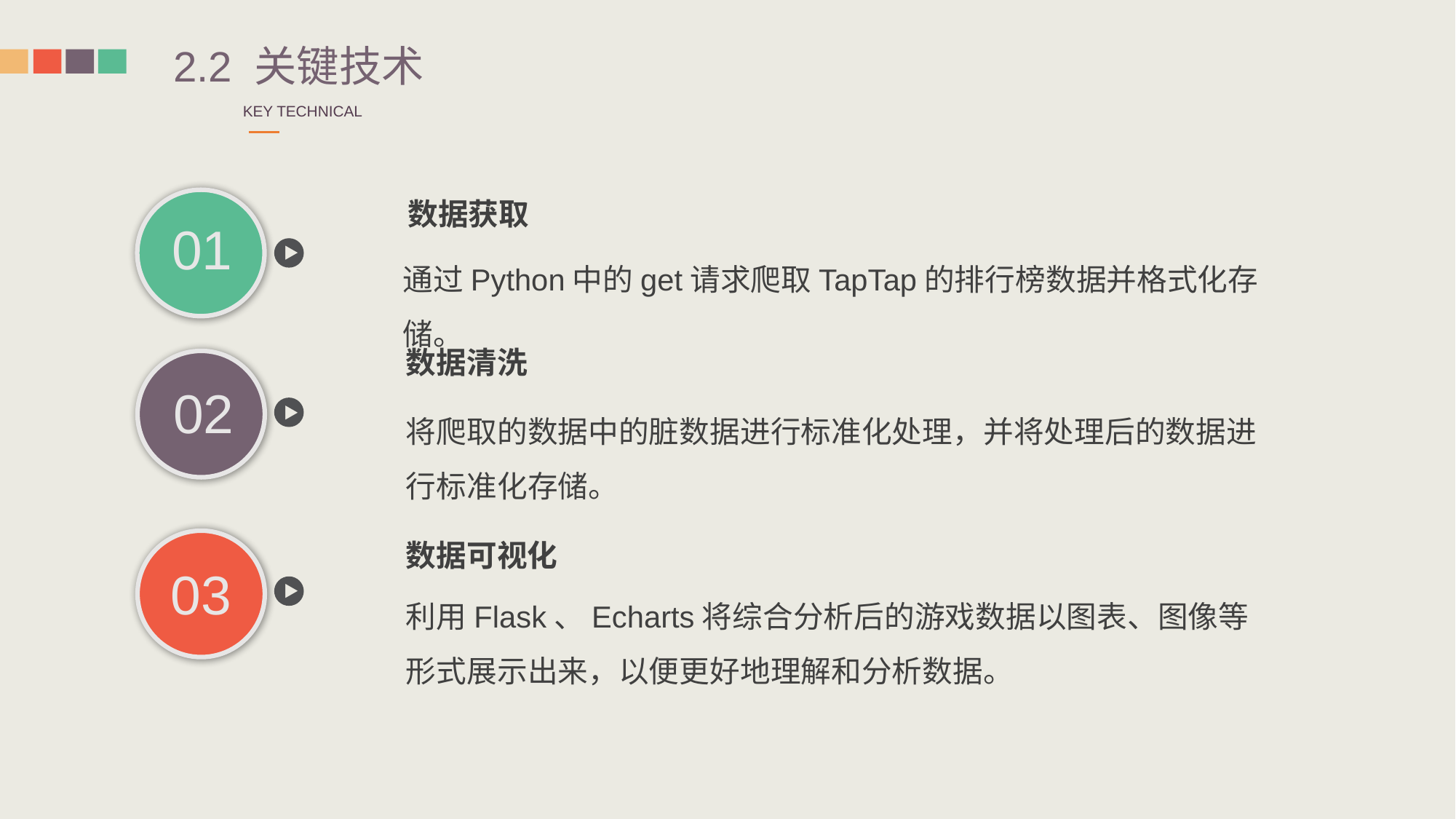

2.2 关键技术
KEY TECHNICAL

数据获取
通过Python中的get请求爬取TapTap的排行榜数据并格式化存储。

01

数据清洗
将爬取的数据中的脏数据进行标准化处理，并将处理后的数据进行标准化存储。

02

03
数据可视化
利用Flask、Echarts将综合分析后的游戏数据以图表、图像等形式展示出来，以便更好地理解和分析数据。